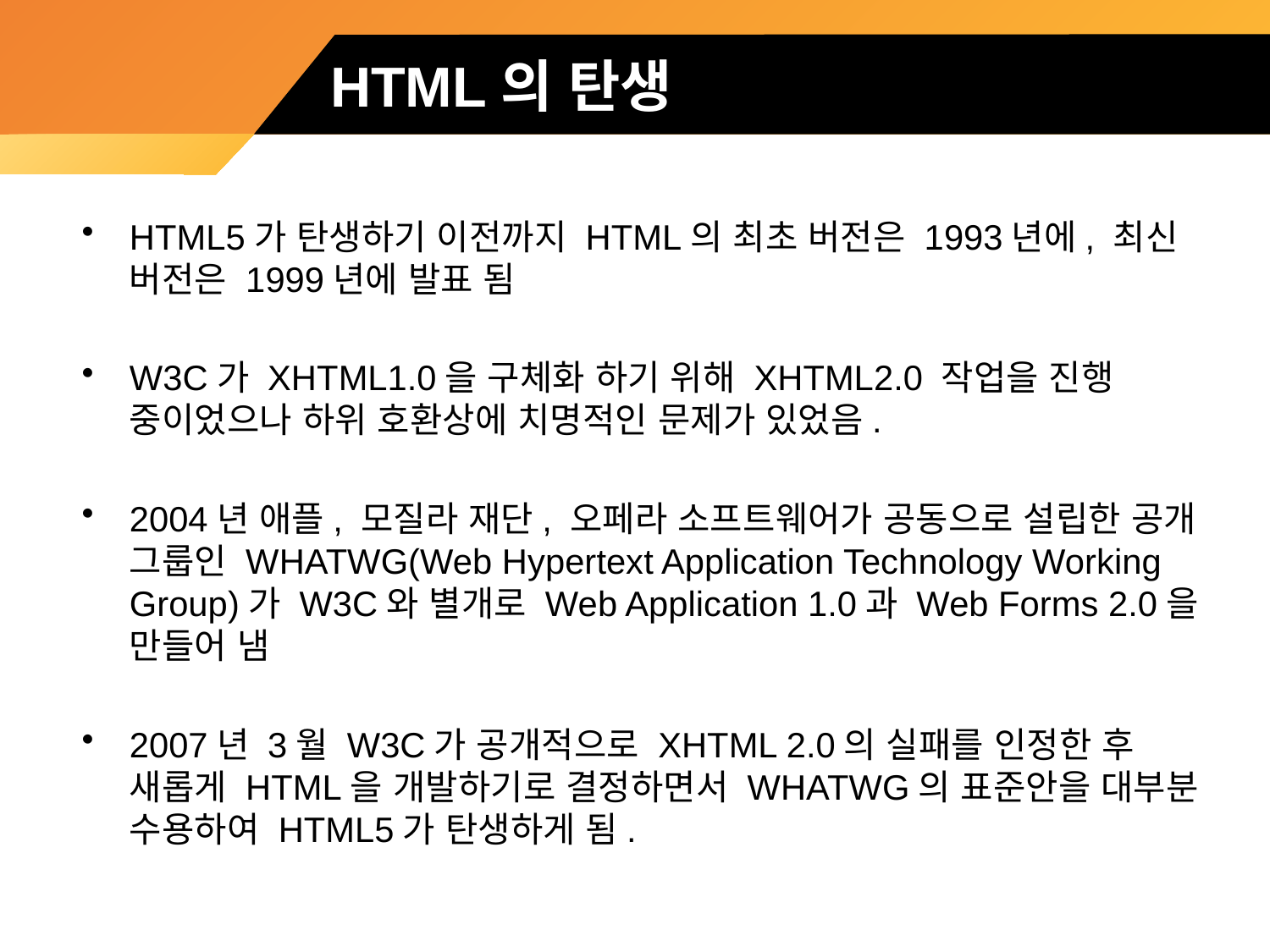

# HTML의 탄생
HTML5가 탄생하기 이전까지 HTML의 최초 버전은 1993년에, 최신 버전은 1999년에 발표 됨

W3C가 XHTML1.0을 구체화 하기 위해 XHTML2.0 작업을 진행 중이었으나 하위 호환상에 치명적인 문제가 있었음.

2004년 애플, 모질라 재단, 오페라 소프트웨어가 공동으로 설립한 공개 그룹인 WHATWG(Web Hypertext Application Technology Working Group)가 W3C와 별개로 Web Application 1.0과 Web Forms 2.0을 만들어 냄

2007년 3월 W3C가 공개적으로 XHTML 2.0의 실패를 인정한 후 새롭게 HTML을 개발하기로 결정하면서 WHATWG의 표준안을 대부분 수용하여 HTML5가 탄생하게 됨.